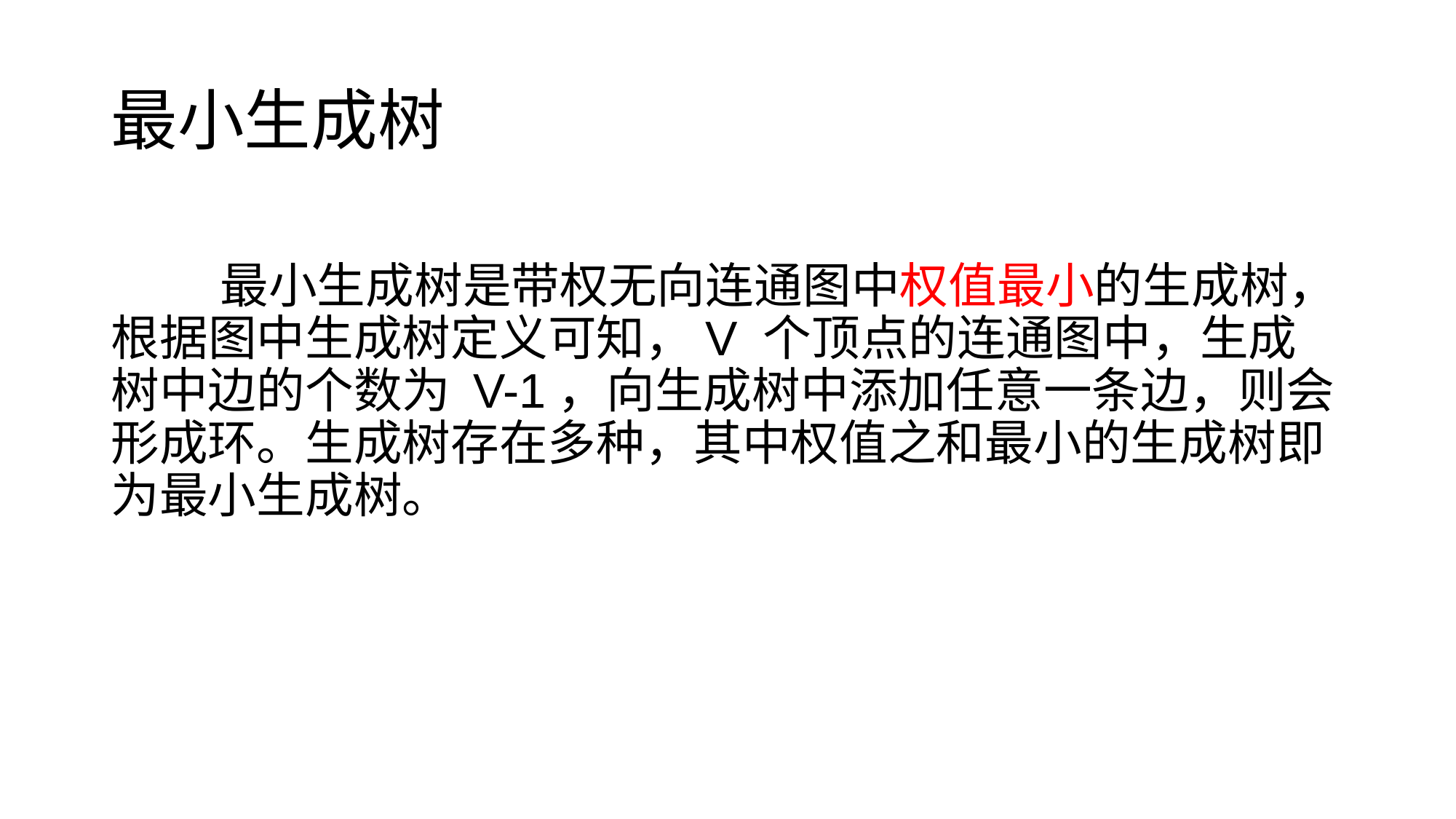

# 最小生成树
	最小生成树是带权无向连通图中权值最小的生成树，根据图中生成树定义可知，V 个顶点的连通图中，生成树中边的个数为 V-1，向生成树中添加任意一条边，则会形成环。生成树存在多种，其中权值之和最小的生成树即为最小生成树。